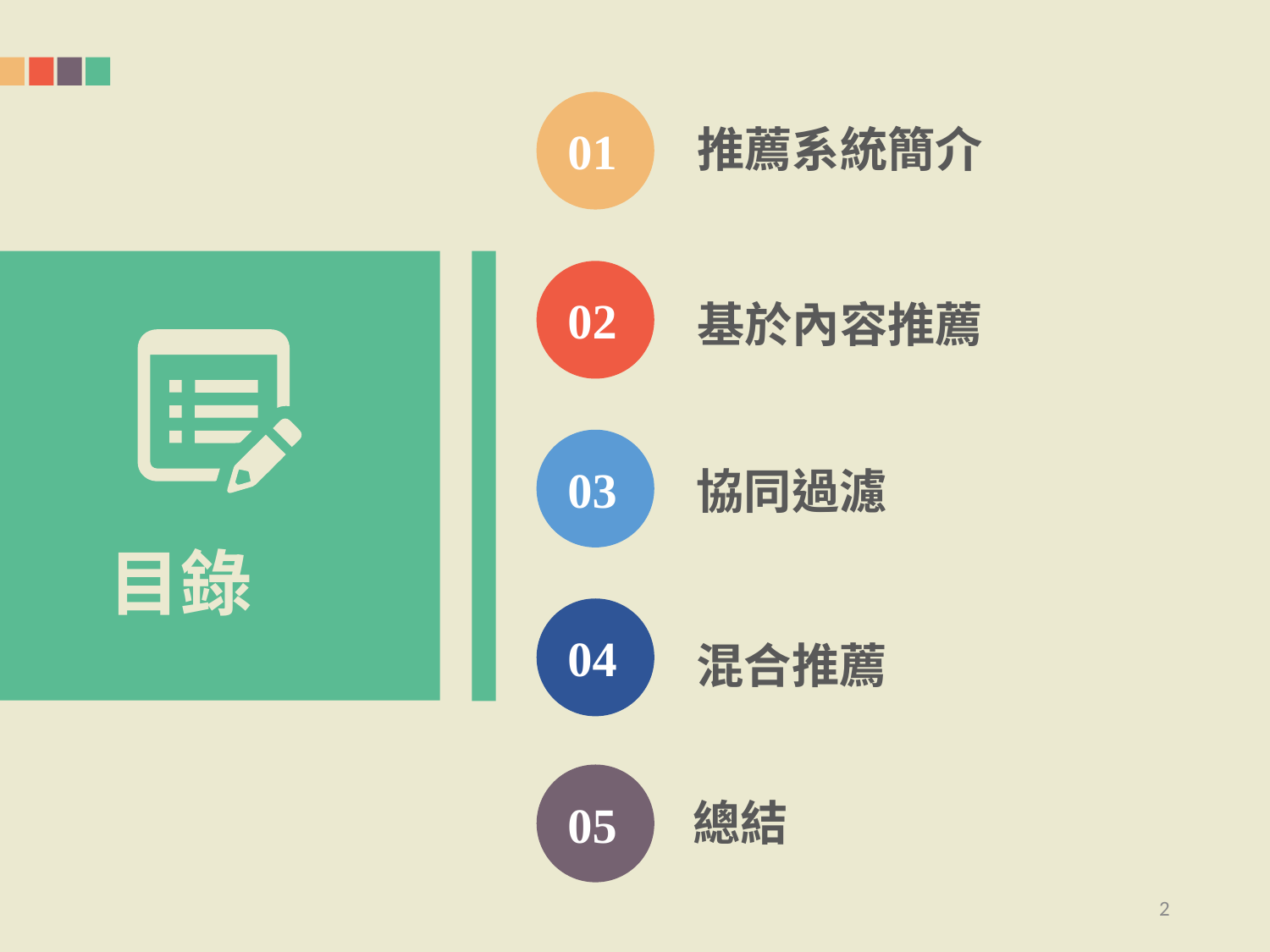

01
推薦系統簡介

02
基於內容推薦

03
協同過濾
目錄

04
混合推薦

05
總結
2